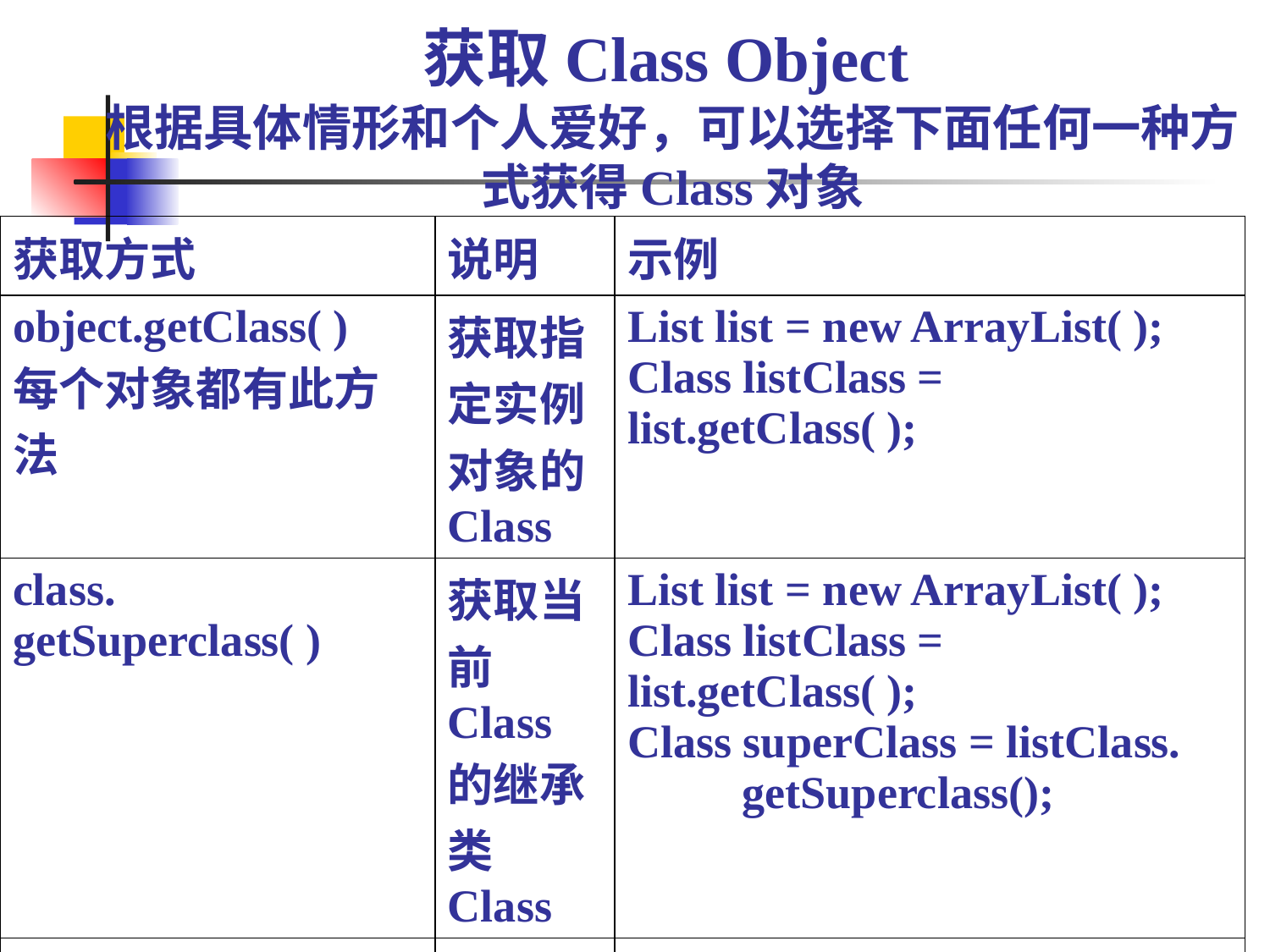

# 获取Class Object
根据具体情形和个人爱好，可以选择下面任何一种方式获得Class对象
| 获取方式 | 说明 | 示例 |
| --- | --- | --- |
| object.getClass( ) 每个对象都有此方法 | 获取指定实例对象的Class | List list = new ArrayList( ); Class listClass = list.getClass( ); |
| class. getSuperclass( ) | 获取当前Class的继承类Class | List list = new ArrayList( ); Class listClass = list.getClass( ); Class superClass = listClass. getSuperclass(); |
| Object.class | .class直接获取 | Class listClass=ArrayList.class; |